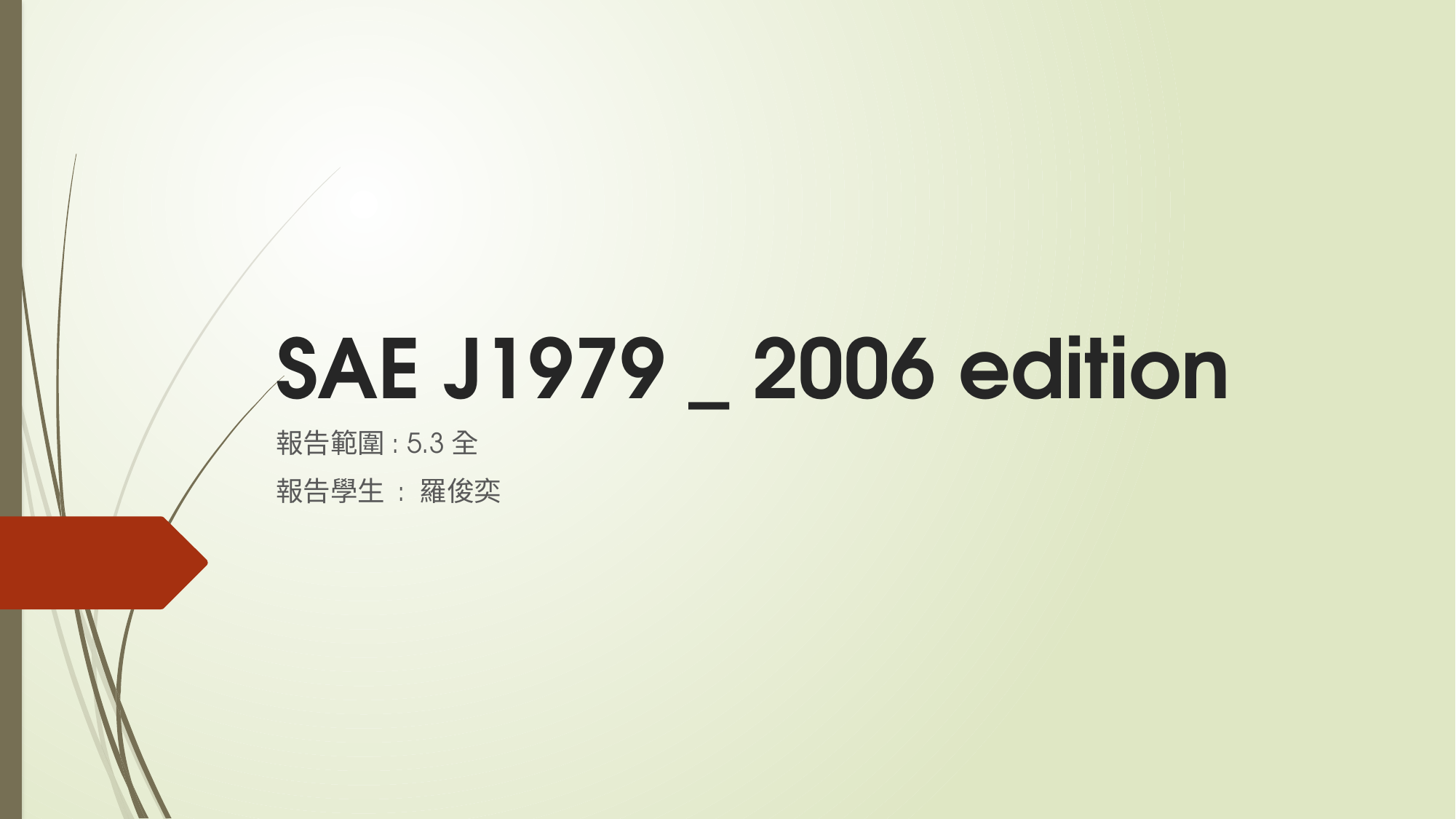

# SAE J1979 _ 2006 edition
報告範圍: 5.3全
報告學生 : 羅俊奕